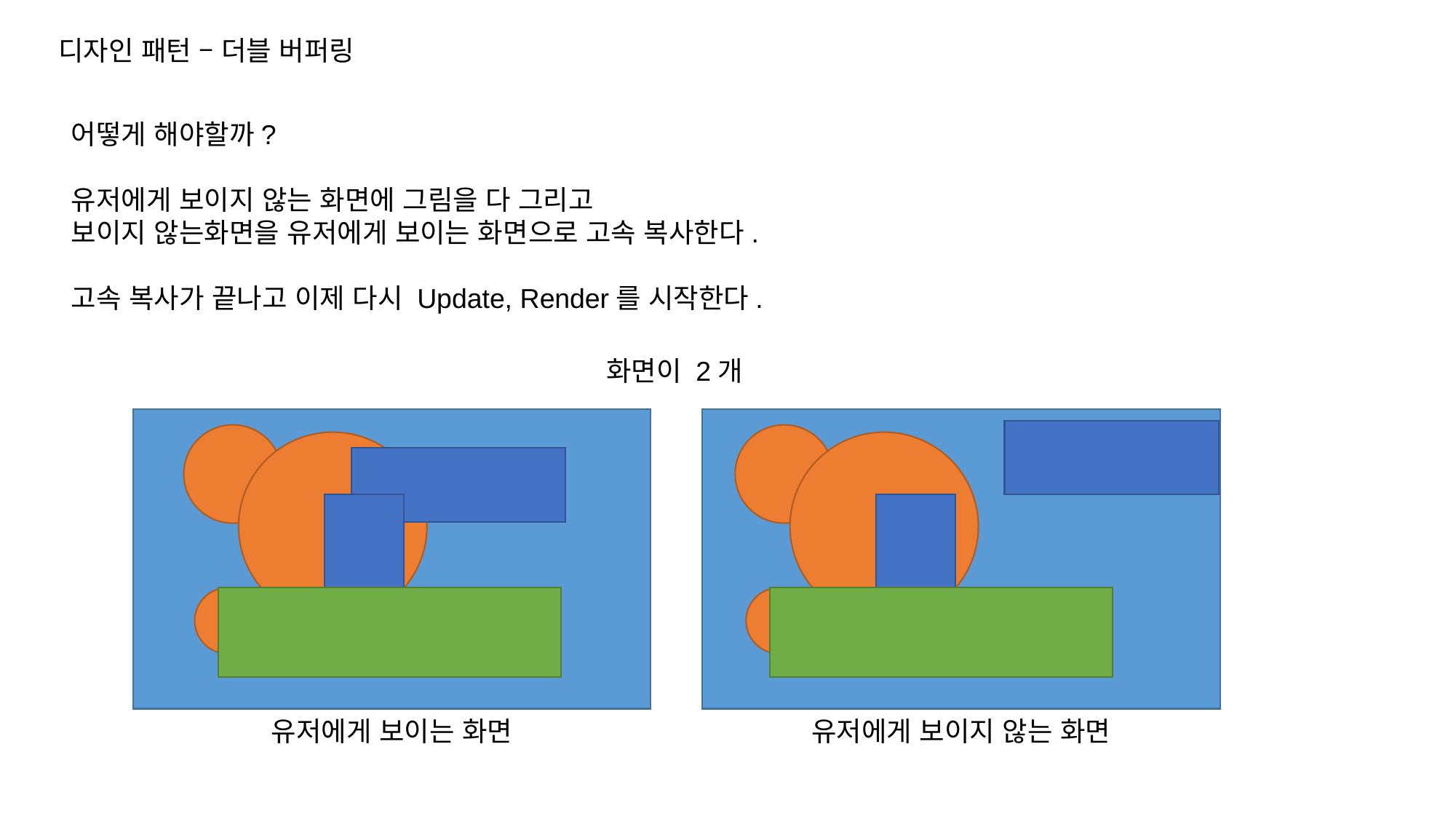

디자인 패턴 – 더블 버퍼링
어떻게 해야할까?

유저에게 보이지 않는 화면에 그림을 다 그리고
보이지 않는화면을 유저에게 보이는 화면으로 고속 복사한다.

고속 복사가 끝나고 이제 다시 Update, Render를 시작한다.
화면이 2개

유저에게 보이는 화면
유저에게 보이지 않는 화면